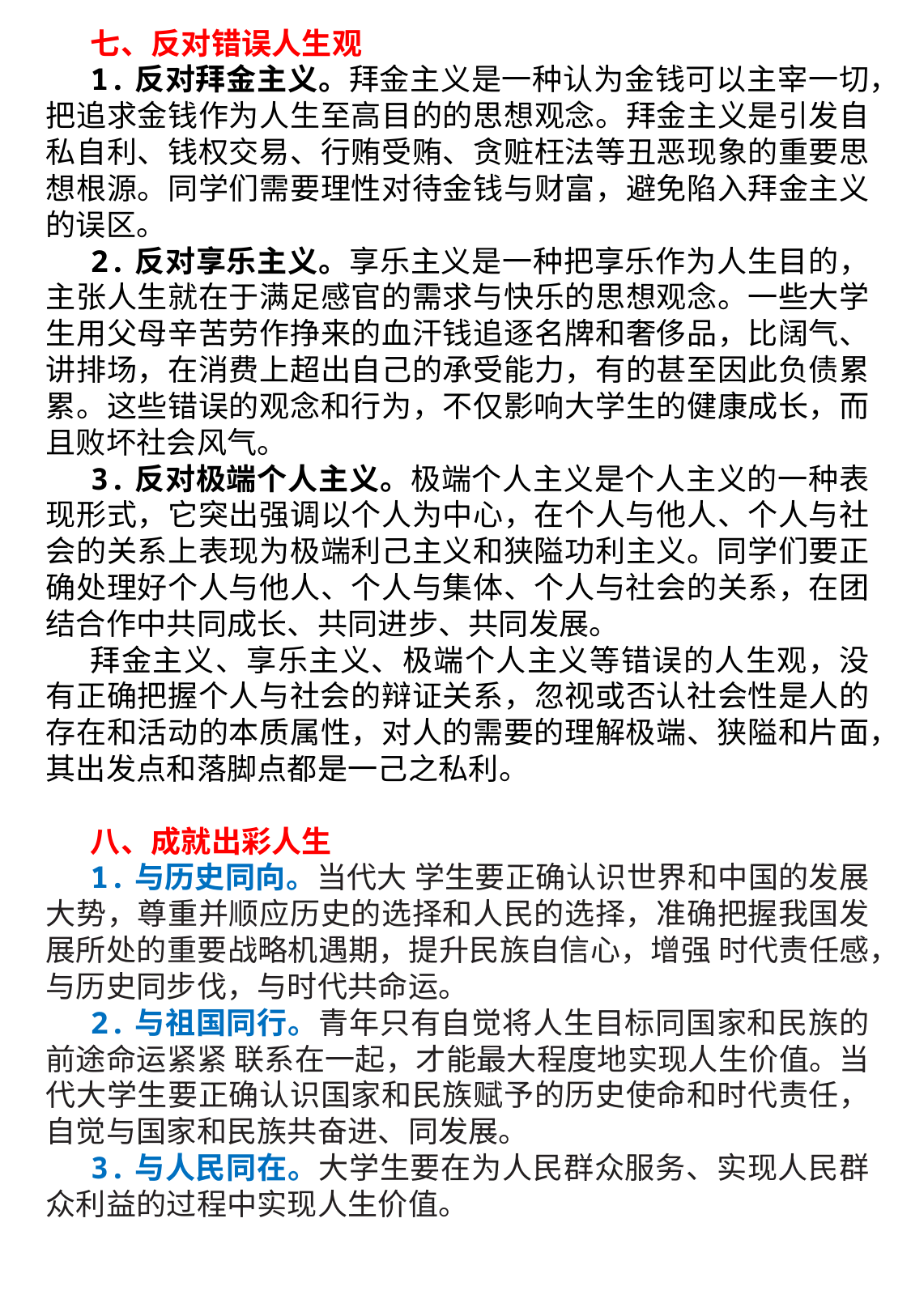

七、反对错误人生观
1.反对拜金主义。拜金主义是一种认为金钱可以主宰一切，把追求金钱作为人生至高目的的思想观念。拜金主义是引发自私自利、钱权交易、行贿受贿、贪赃枉法等丑恶现象的重要思想根源。同学们需要理性对待金钱与财富，避免陷入拜金主义的误区。
2.反对享乐主义。享乐主义是一种把享乐作为人生目的，主张人生就在于满足感官的需求与快乐的思想观念。一些大学生用父母辛苦劳作挣来的血汗钱追逐名牌和奢侈品，比阔气、讲排场，在消费上超出自己的承受能力，有的甚至因此负债累累。这些错误的观念和行为，不仅影响大学生的健康成长，而且败坏社会风气。
3.反对极端个人主义。极端个人主义是个人主义的一种表现形式，它突出强调以个人为中心，在个人与他人、个人与社会的关系上表现为极端利己主义和狭隘功利主义。同学们要正确处理好个人与他人、个人与集体、个人与社会的关系，在团结合作中共同成长、共同进步、共同发展。
拜金主义、享乐主义、极端个人主义等错误的人生观，没有正确把握个人与社会的辩证关系，忽视或否认社会性是人的存在和活动的本质属性，对人的需要的理解极端、狭隘和片面，其出发点和落脚点都是一己之私利。

八、成就出彩人生
1.与历史同向。当代大 学生要正确认识世界和中国的发展大势，尊重并顺应历史的选择和人民的选择，准确把握我国发展所处的重要战略机遇期，提升民族自信心，增强 时代责任感，与历史同步伐，与时代共命运。
2.与祖国同行。青年只有自觉将人生目标同国家和民族的前途命运紧紧 联系在一起，才能最大程度地实现人生价值。当代大学生要正确认识国家和民族赋予的历史使命和时代责任，自觉与国家和民族共奋进、同发展。
3.与人民同在。大学生要在为人民群众服务、实现人民群众利益的过程中实现人生价值。